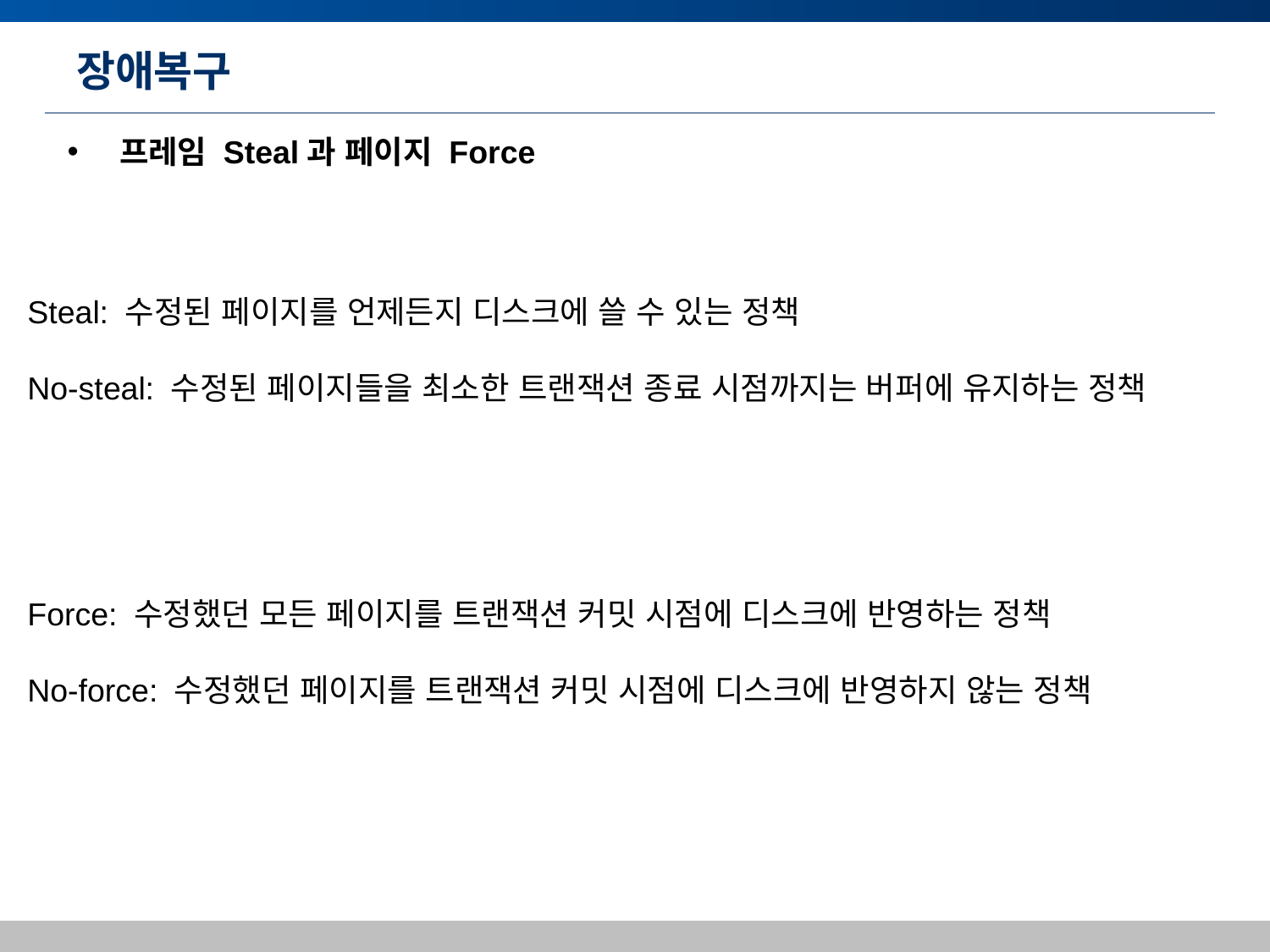

# 장애복구
  프레임 Steal과 페이지 Force
Steal: 수정된 페이지를 언제든지 디스크에 쓸 수 있는 정책

No-steal: 수정된 페이지들을 최소한 트랜잭션 종료 시점까지는 버퍼에 유지하는 정책
Force: 수정했던 모든 페이지를 트랜잭션 커밋 시점에 디스크에 반영하는 정책

No-force: 수정했던 페이지를 트랜잭션 커밋 시점에 디스크에 반영하지 않는 정책